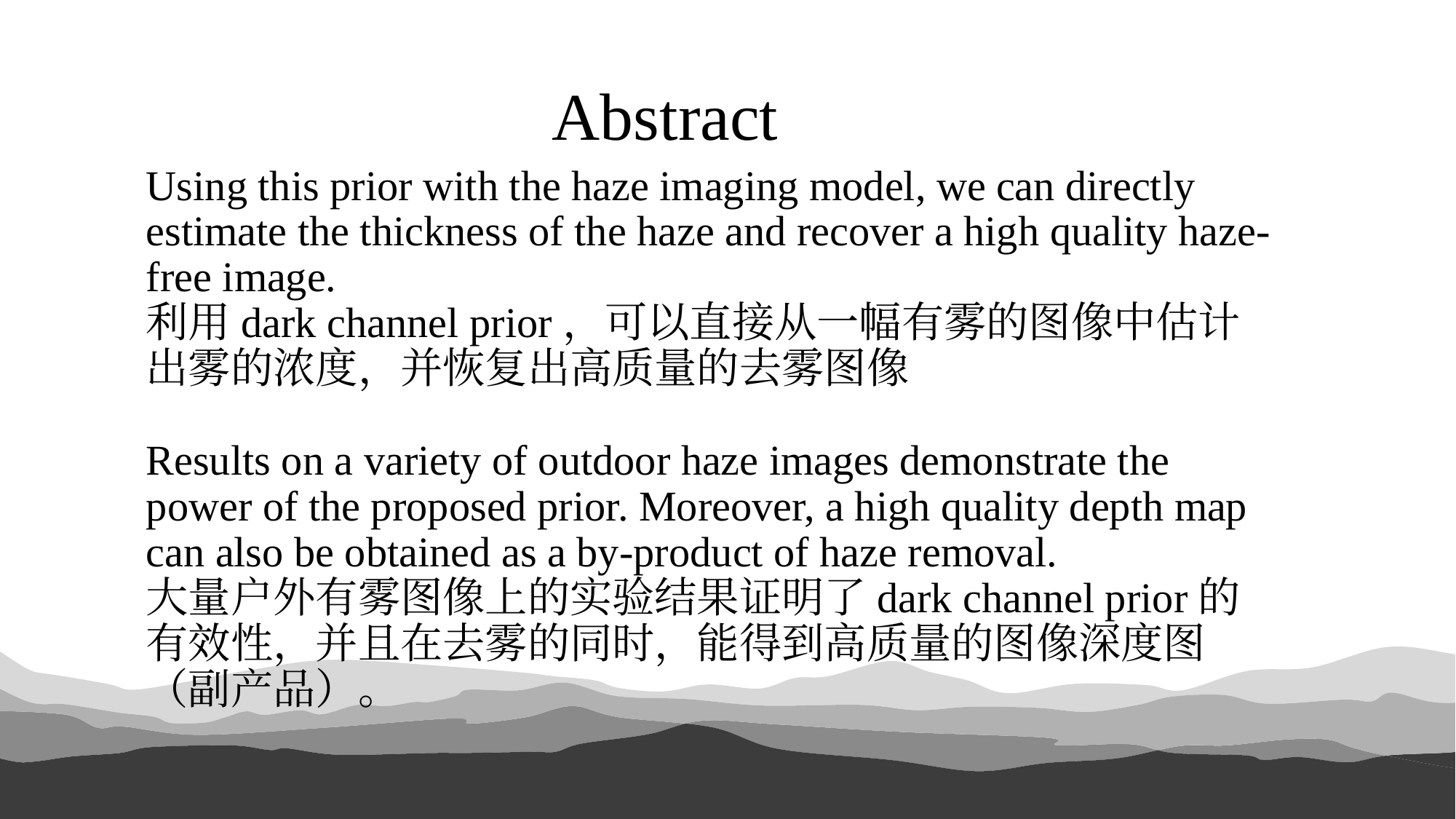

Abstract
Using this prior with the haze imaging model, we can directly estimate the thickness of the haze and recover a high quality haze-free image.
利用dark channel prior，可以直接从一幅有雾的图像中估计出雾的浓度，并恢复出高质量的去雾图像

Results on a variety of outdoor haze images demonstrate the power of the proposed prior. Moreover, a high quality depth map can also be obtained as a by-product of haze removal.
大量户外有雾图像上的实验结果证明了dark channel prior的有效性，并且在去雾的同时，能得到高质量的图像深度图（副产品）。